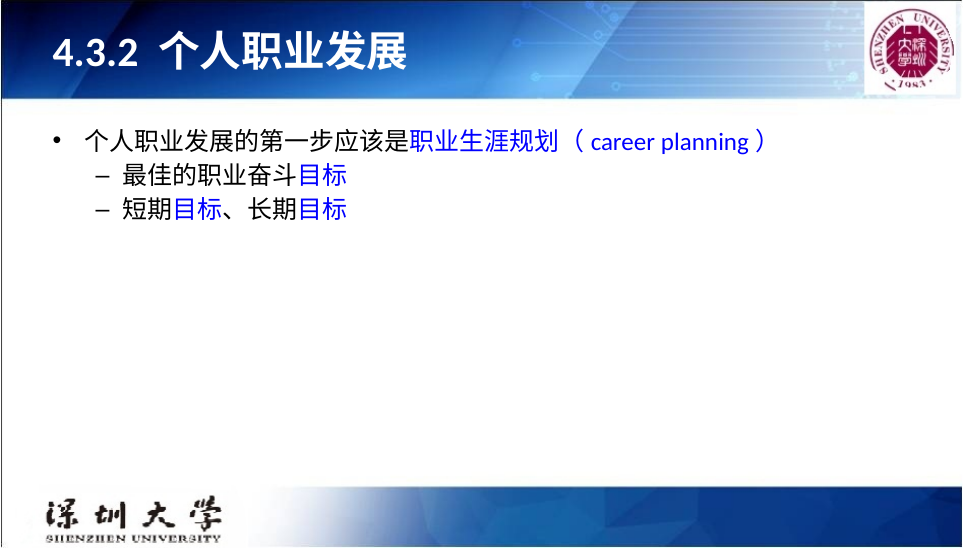

# 4.3.2 个人职业发展
个人职业发展的第一步应该是职业生涯规划（career planning）
最佳的职业奋斗目标
短期目标、长期目标
144